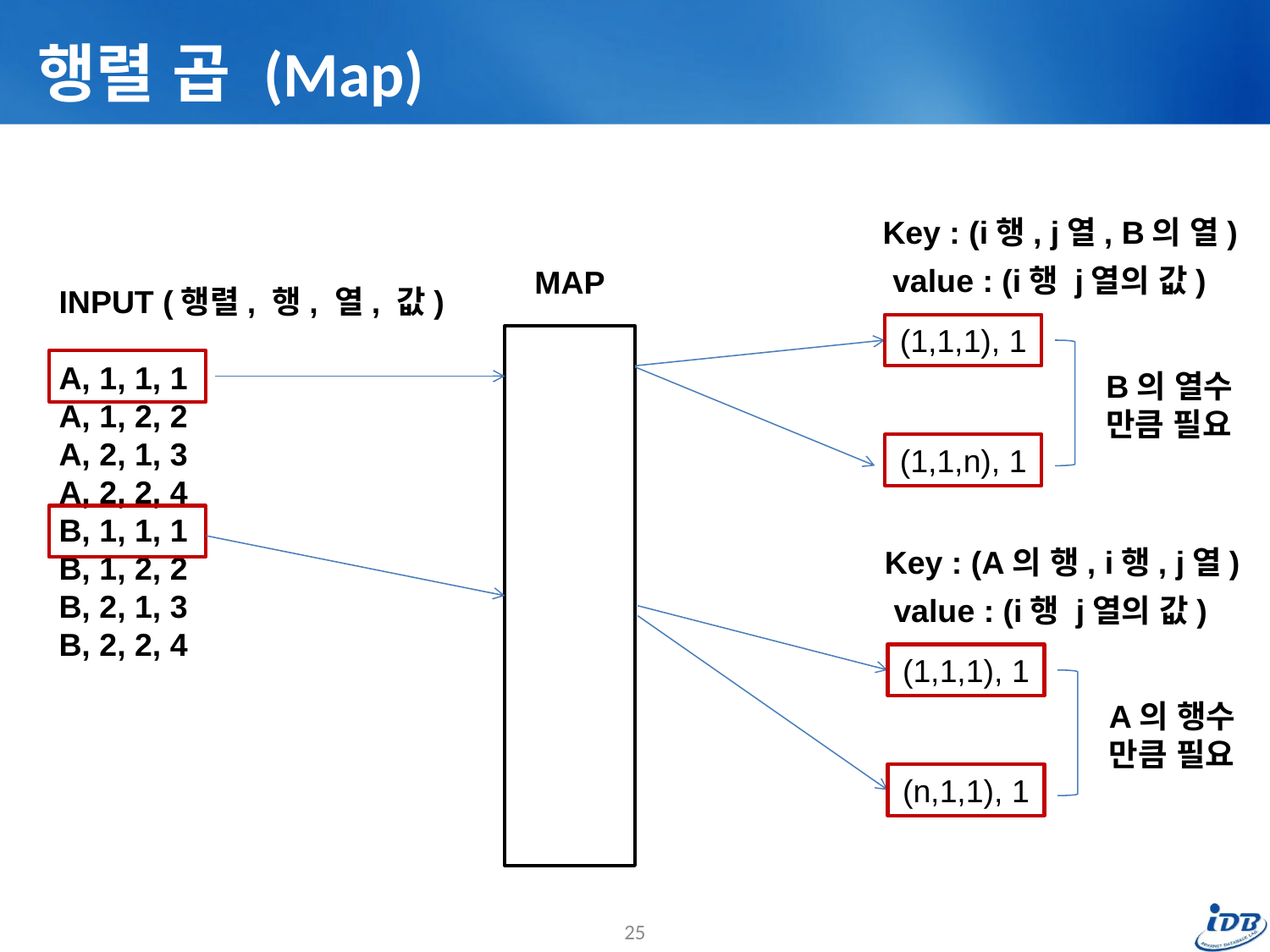

# 행렬 곱 (Map)
Key : (i행, j열, B의 열)
value : (i행 j열의 값)
MAP
INPUT (행렬, 행, 열, 값)

A, 1, 1, 1
A, 1, 2, 2
A, 2, 1, 3
A, 2, 2, 4
B, 1, 1, 1
B, 1, 2, 2
B, 2, 1, 3
B, 2, 2, 4
(1,1,1), 1

B의 열수
만큼 필요
(1,1,n), 1

Key : (A의 행, i행, j열)
value : (i행 j열의 값)
(1,1,1), 1

A의 행수
만큼 필요
(n,1,1), 1
25